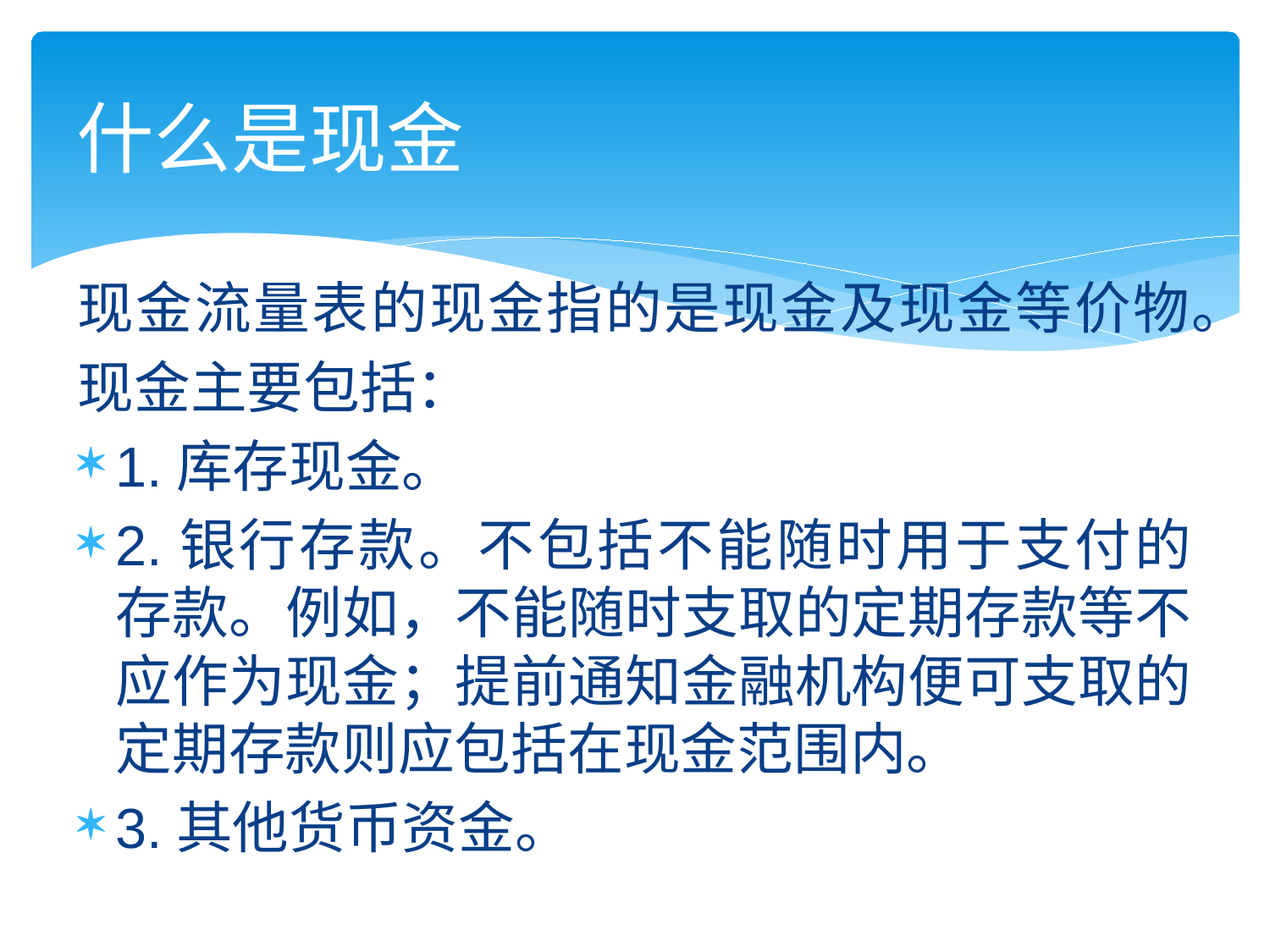

# 什么是现金
现金流量表的现金指的是现金及现金等价物。
现金主要包括：
1.库存现金。
2.银行存款。不包括不能随时用于支付的存款。例如，不能随时支取的定期存款等不应作为现金；提前通知金融机构便可支取的定期存款则应包括在现金范围内。
3.其他货币资金。